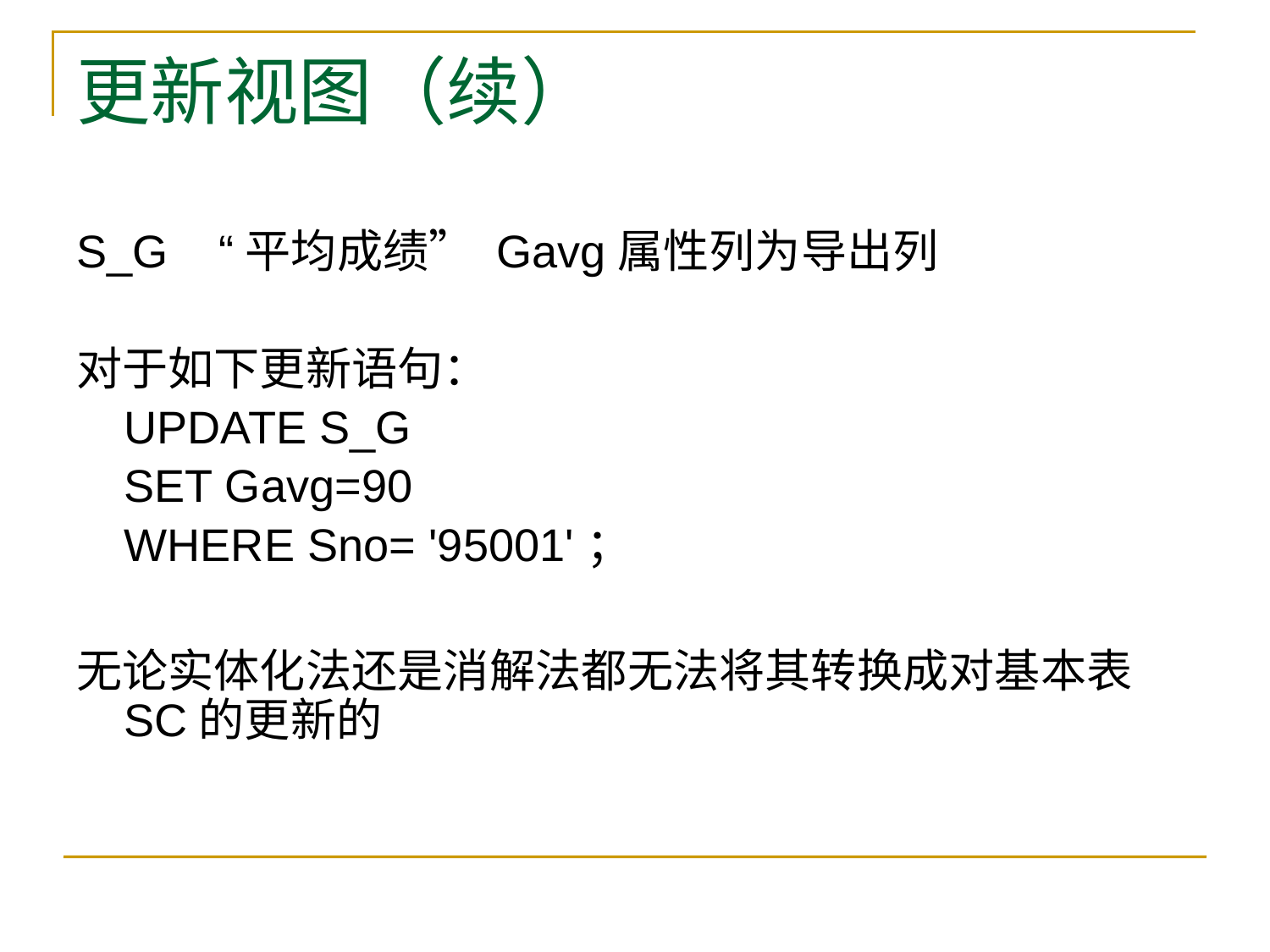

# 更新视图（续）
S_G    “平均成绩” Gavg属性列为导出列

对于如下更新语句：
UPDATE S_G
SET Gavg=90
WHERE Sno= '95001'；

无论实体化法还是消解法都无法将其转换成对基本表SC的更新的